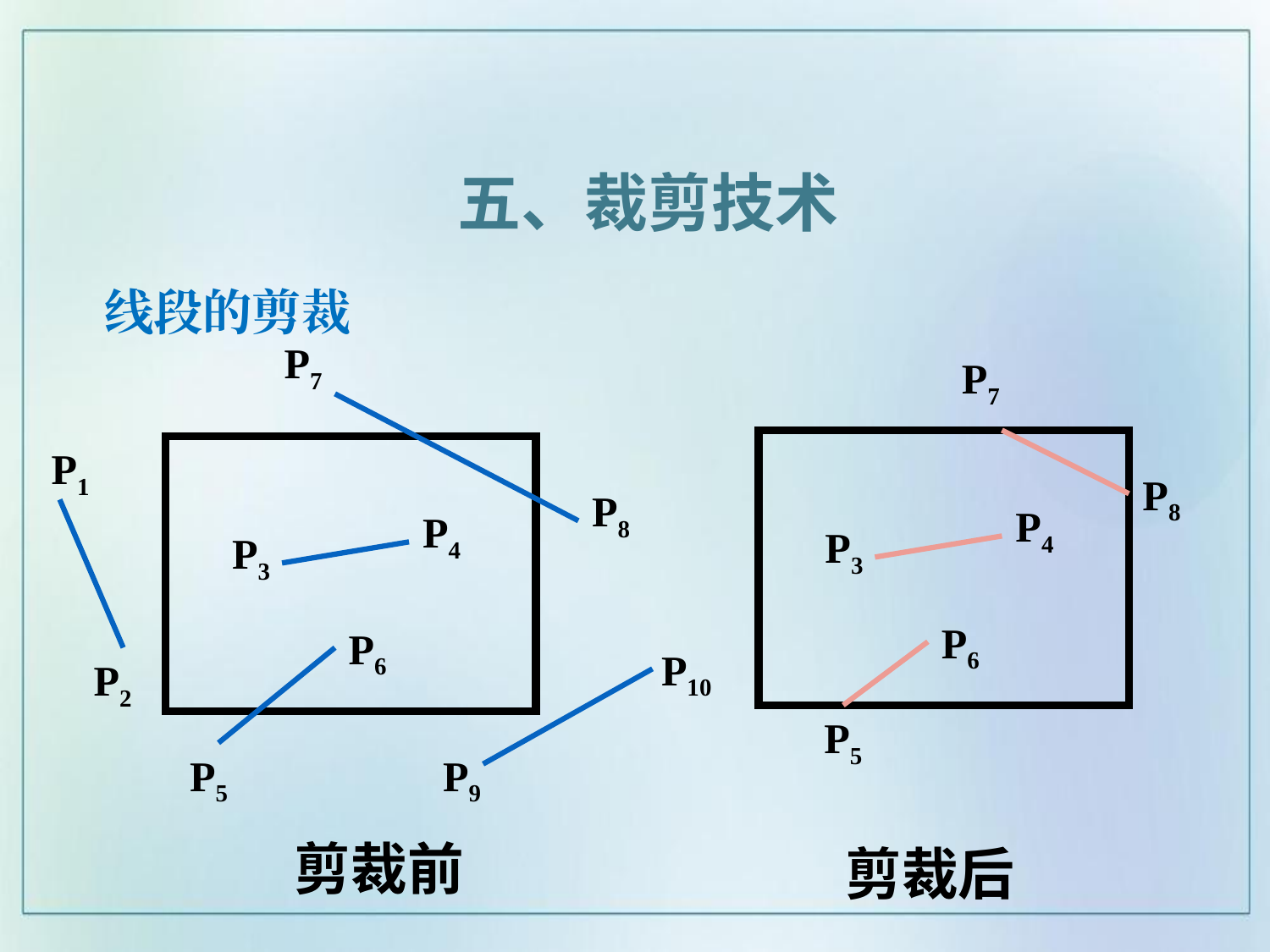

五、裁剪技术
# 线段的剪裁
P7

P1

P8

P4
P3

P6
P10
P2

P5
P9
剪裁前
P7

P8
P4
P3

P6

P5
剪裁后